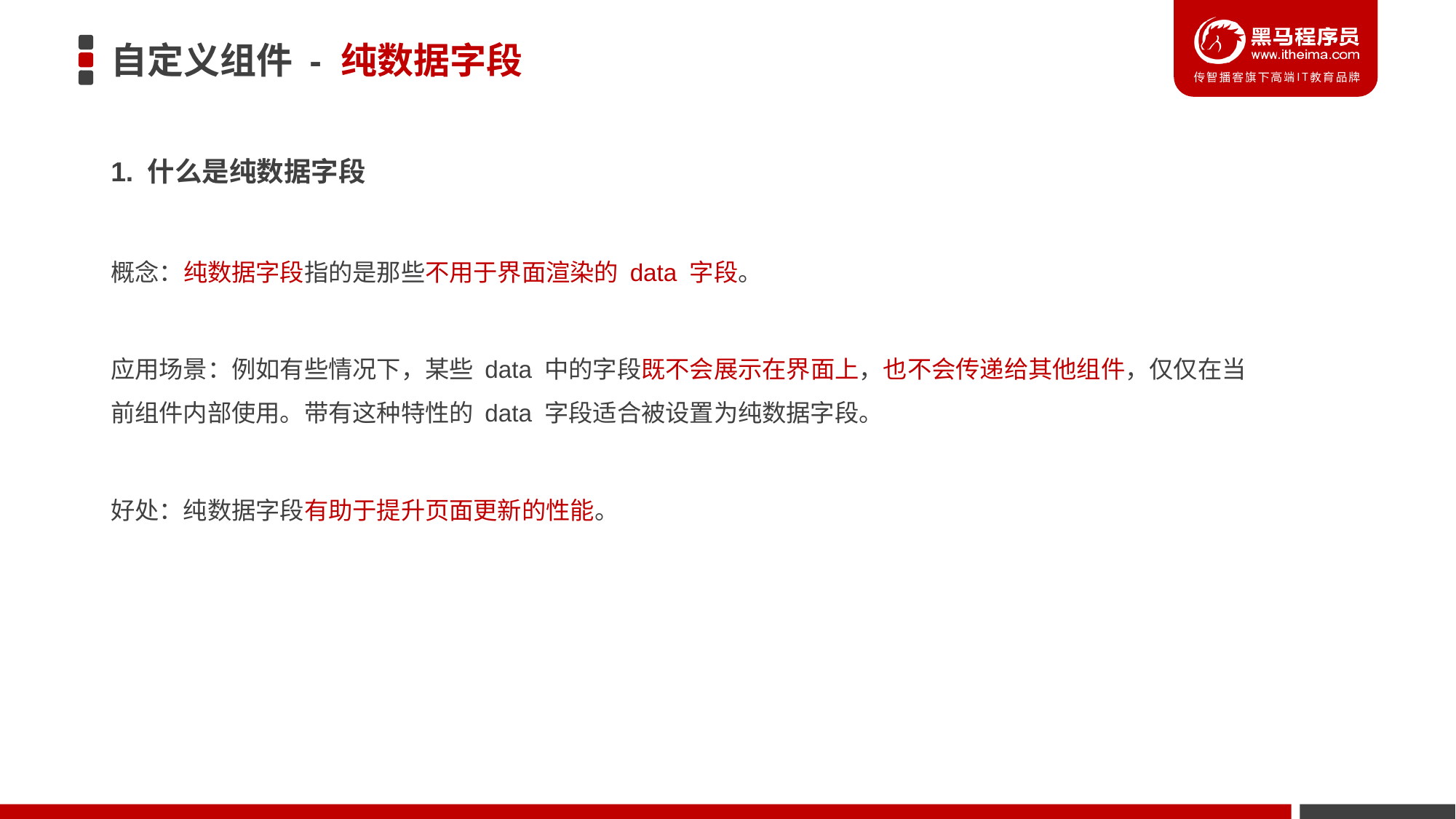

# 自定义组件 - 纯数据字段
1. 什么是纯数据字段
概念：纯数据字段指的是那些不用于界面渲染的 data 字段。

应用场景：例如有些情况下，某些 data 中的字段既不会展示在界面上，也不会传递给其他组件，仅仅在当前组件内部使用。带有这种特性的 data 字段适合被设置为纯数据字段。

好处：纯数据字段有助于提升页面更新的性能。